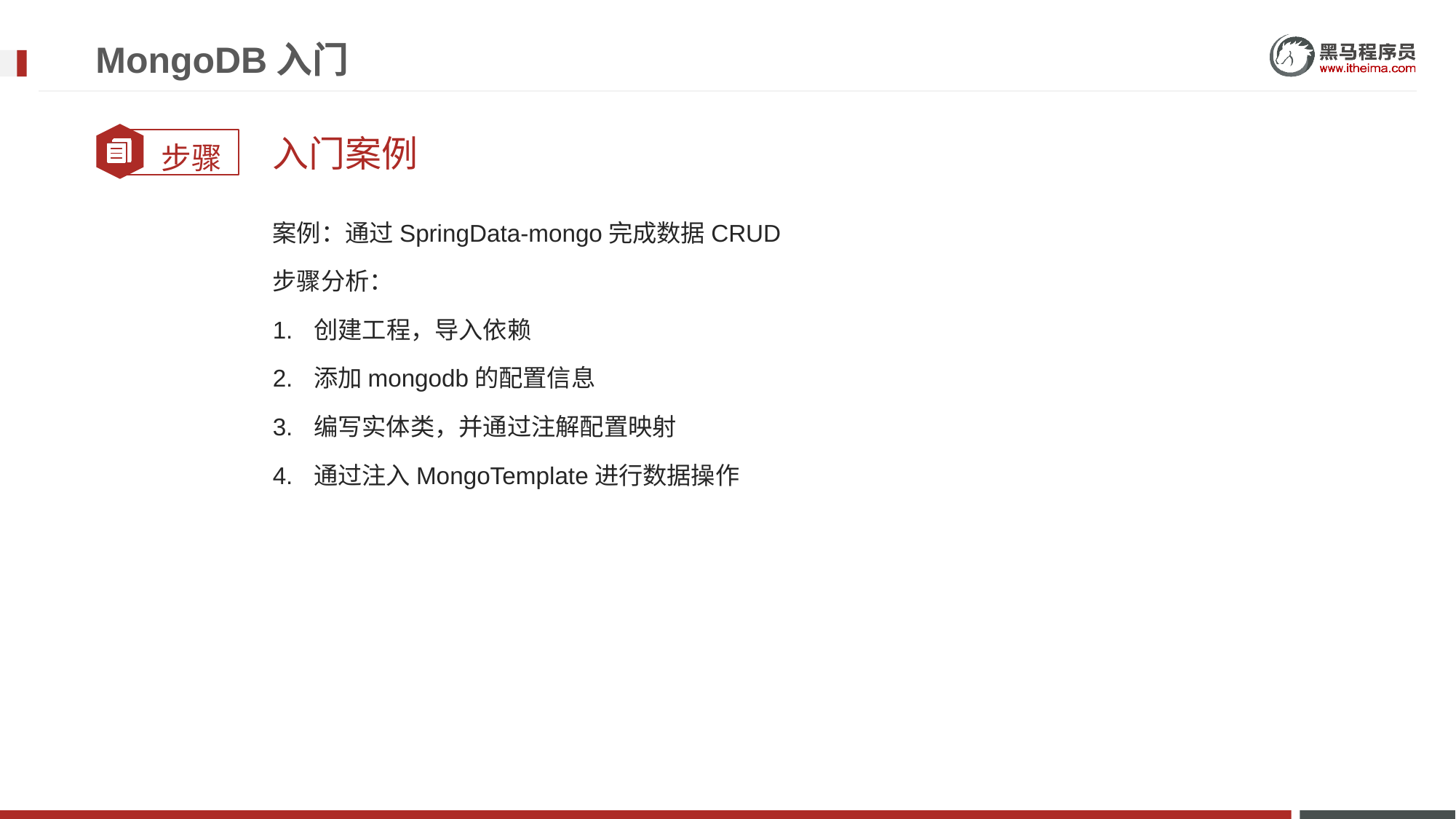

# MongoDB入门
入门案例
案例：通过SpringData-mongo完成数据CRUD
步骤分析：
创建工程，导入依赖
添加mongodb的配置信息
编写实体类，并通过注解配置映射
通过注入MongoTemplate进行数据操作